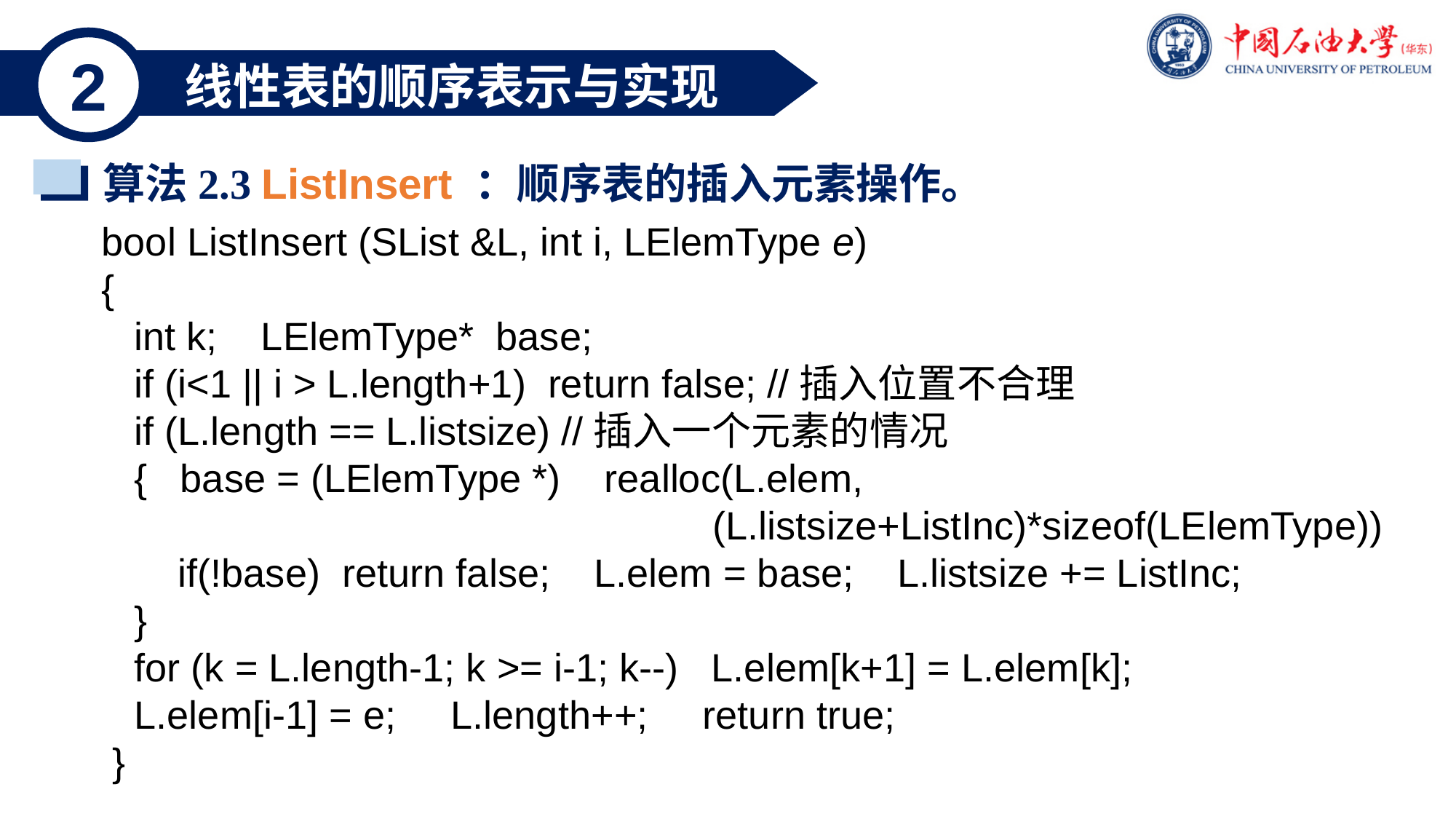

2
 线性表的顺序表示与实现
算法2.3 ListInsert ：顺序表的插入元素操作。

bool ListInsert (SList &L, int i, LElemType e)
{
   int k;    LElemType*  base;
   if (i<1 || i > L.length+1)  return false; //插入位置不合理
   if (L.length == L.listsize) //插入一个元素的情况
   {   base = (LElemType *)    realloc(L.elem,
                                                        (L.listsize+ListInc)*sizeof(LElemType))
       if(!base)  return false;    L.elem = base;    L.listsize += ListInc;
   }
   for (k = L.length-1; k >= i-1; k--)   L.elem[k+1] = L.elem[k];
   L.elem[i-1] = e;     L.length++;     return true;
 }